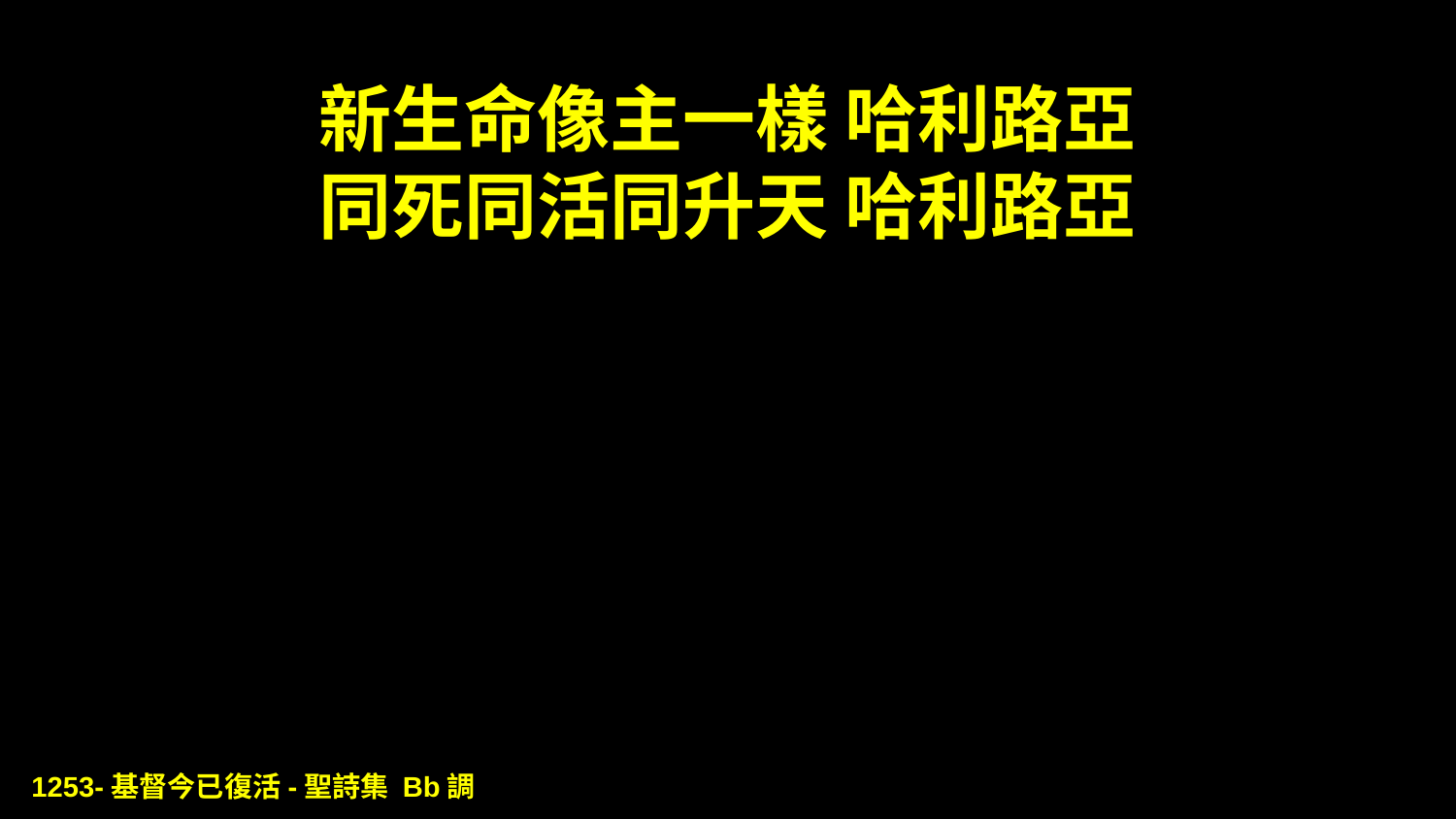

# 新生命像主一樣 哈利路亞 同死同活同升天 哈利路亞
1253-基督今已復活-聖詩集 Bb調